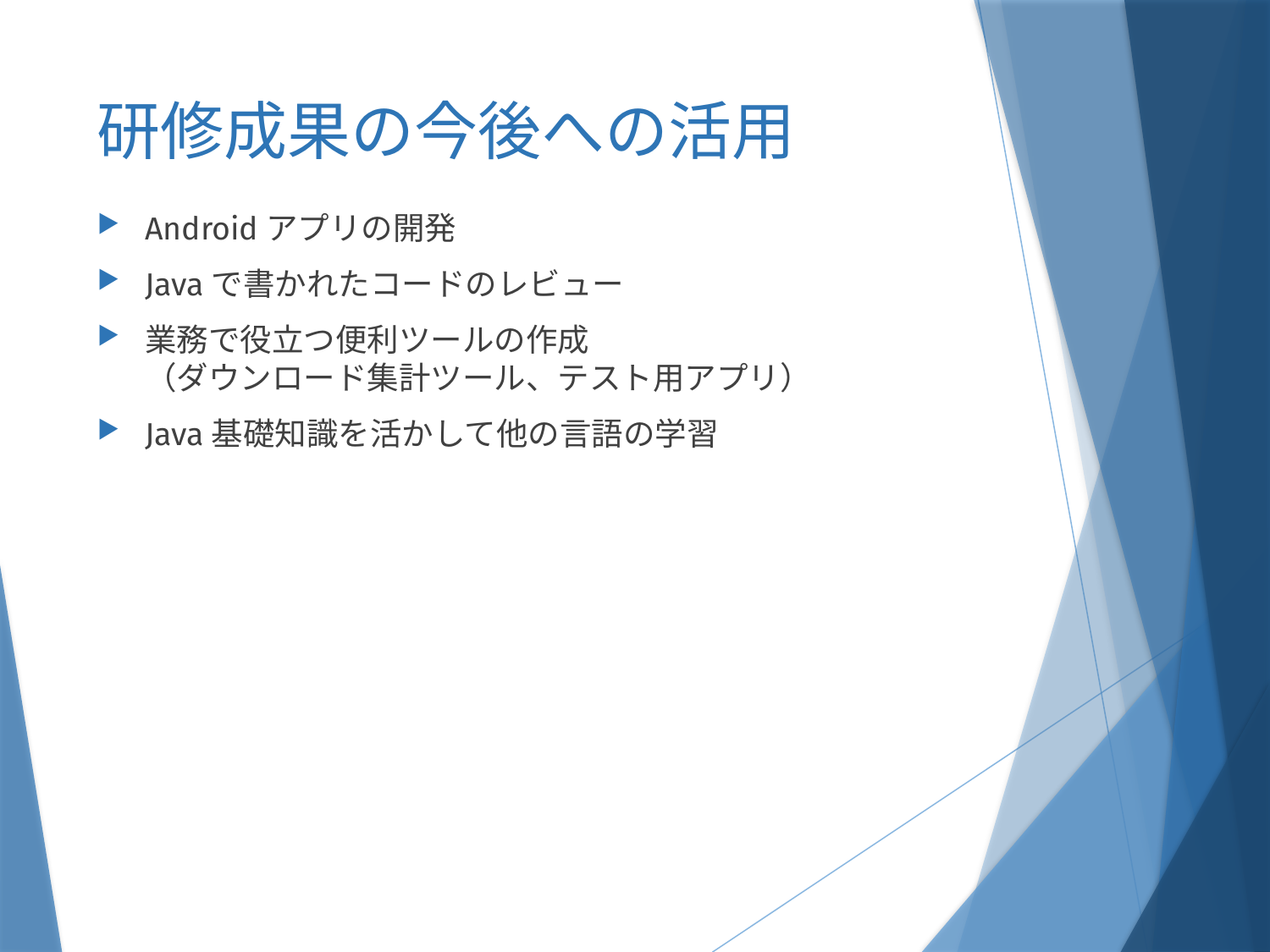

# 研修成果の今後への活用
Androidアプリの開発
Javaで書かれたコードのレビュー
業務で役立つ便利ツールの作成
（ダウンロード集計ツール、テスト用アプリ）
Java基礎知識を活かして他の言語の学習